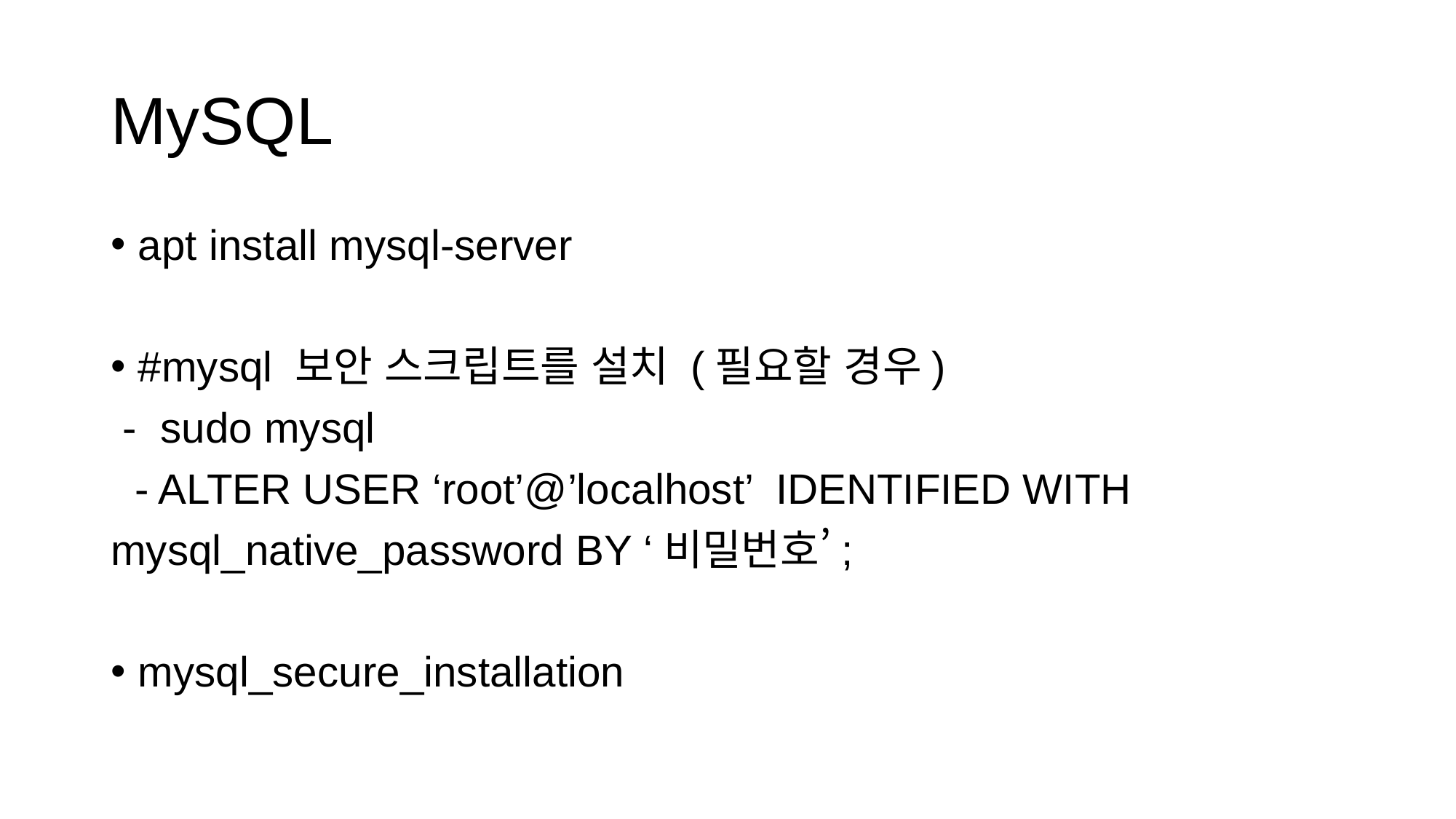

# MySQL
apt install mysql-server

#mysql 보안 스크립트를 설치 (필요할 경우)
 -  sudo mysql
  - ALTER USER ‘root’@’localhost’  IDENTIFIED WITH
mysql_native_password BY ‘비밀번호’;

mysql_secure_installation